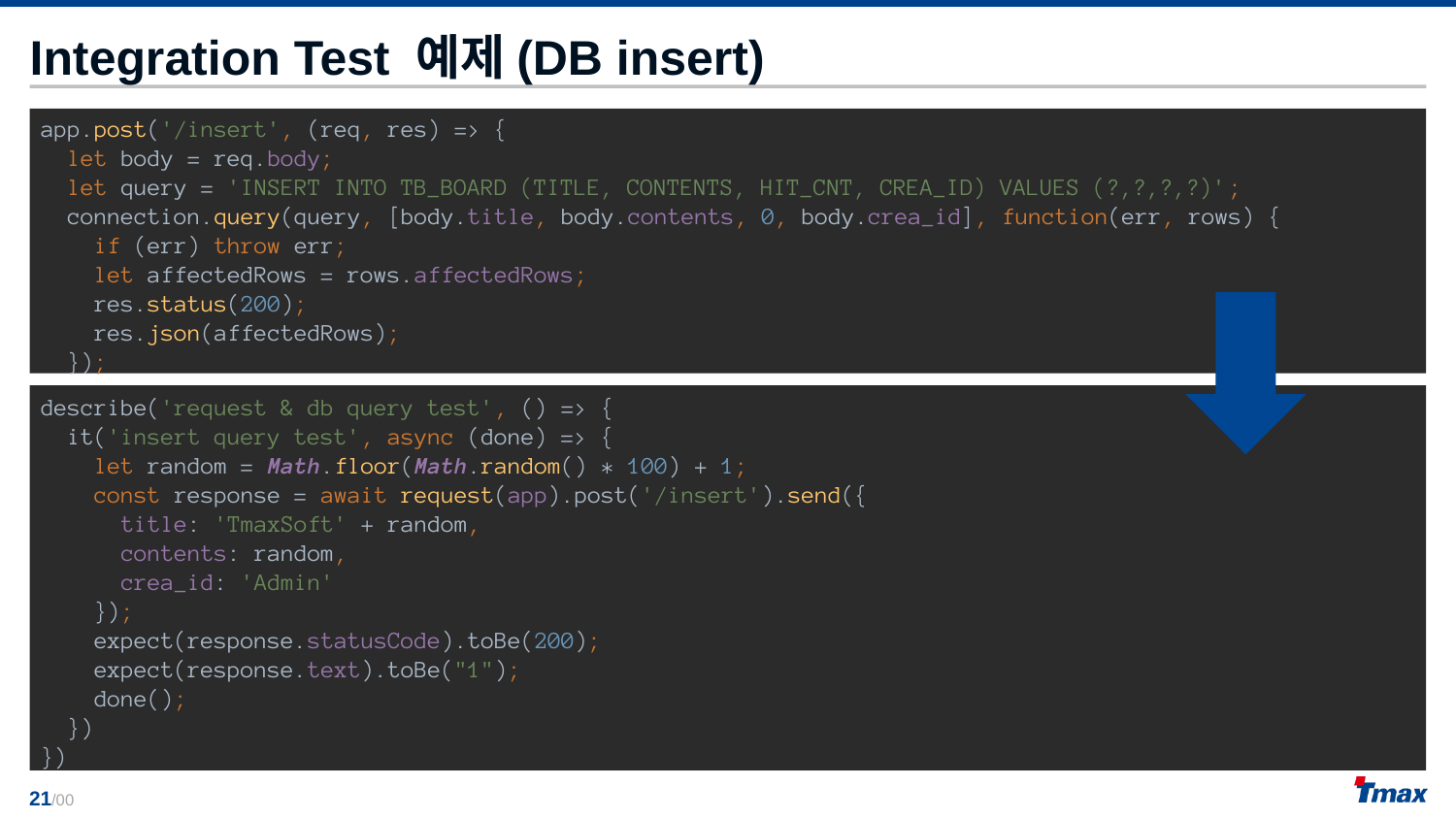

# Integration Test 예제(DB insert)
app.post('/insert', (req, res) => {
  let body = req.body;
  let query = 'INSERT INTO TB_BOARD (TITLE, CONTENTS, HIT_CNT, CREA_ID) VALUES (?,?,?,?)';
  connection.query(query, [body.title, body.contents, 0, body.crea_id], function(err, rows) {
    if (err) throw err;
    let affectedRows = rows.affectedRows;
    res.status(200);
    res.json(affectedRows);
  });

describe('request & db query test', () => {
  it('insert query test', async (done) => {
    let random = Math.floor(Math.random() * 100) + 1;
    const response = await request(app).post('/insert').send({
      title: 'TmaxSoft' + random,
      contents: random,
      crea_id: 'Admin'
    });
    expect(response.statusCode).toBe(200);
    expect(response.text).toBe("1");
    done();
  })
})